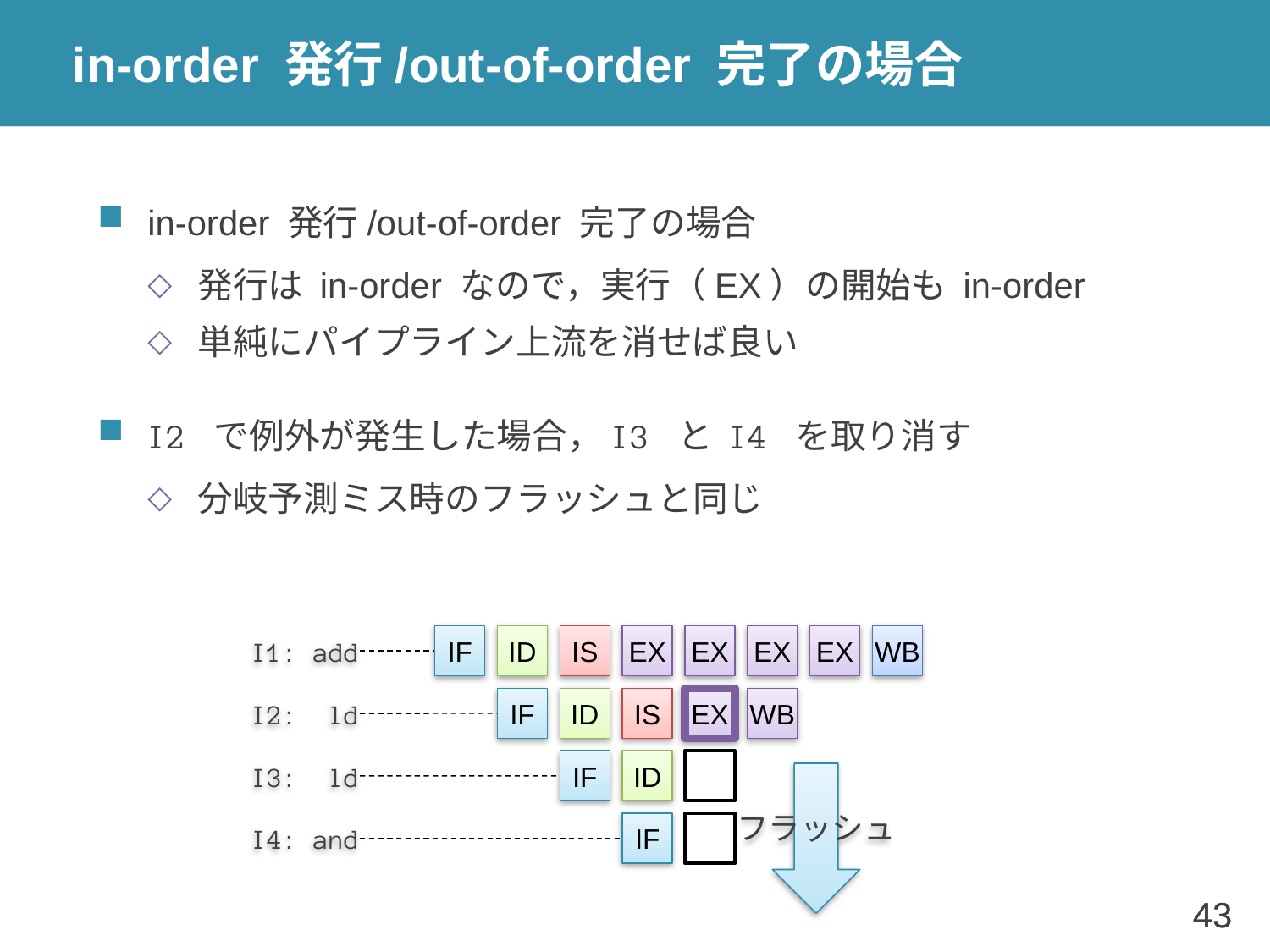

# in-order 発行/out-of-order 完了の場合
in-order 発行/out-of-order 完了の場合
発行は in-order なので，実行（EX）の開始も in-order
単純にパイプライン上流を消せば良い
I2 で例外が発生した場合，I3 と I4 を取り消す
分岐予測ミス時のフラッシュと同じ
I1: add
IF
ID
IS
EX
EX
EX
EX
WB
I2:  ld
IF
ID
IS
EX
WB
I3:  ld
IF
ID

フラッシュ
I4: and
IF